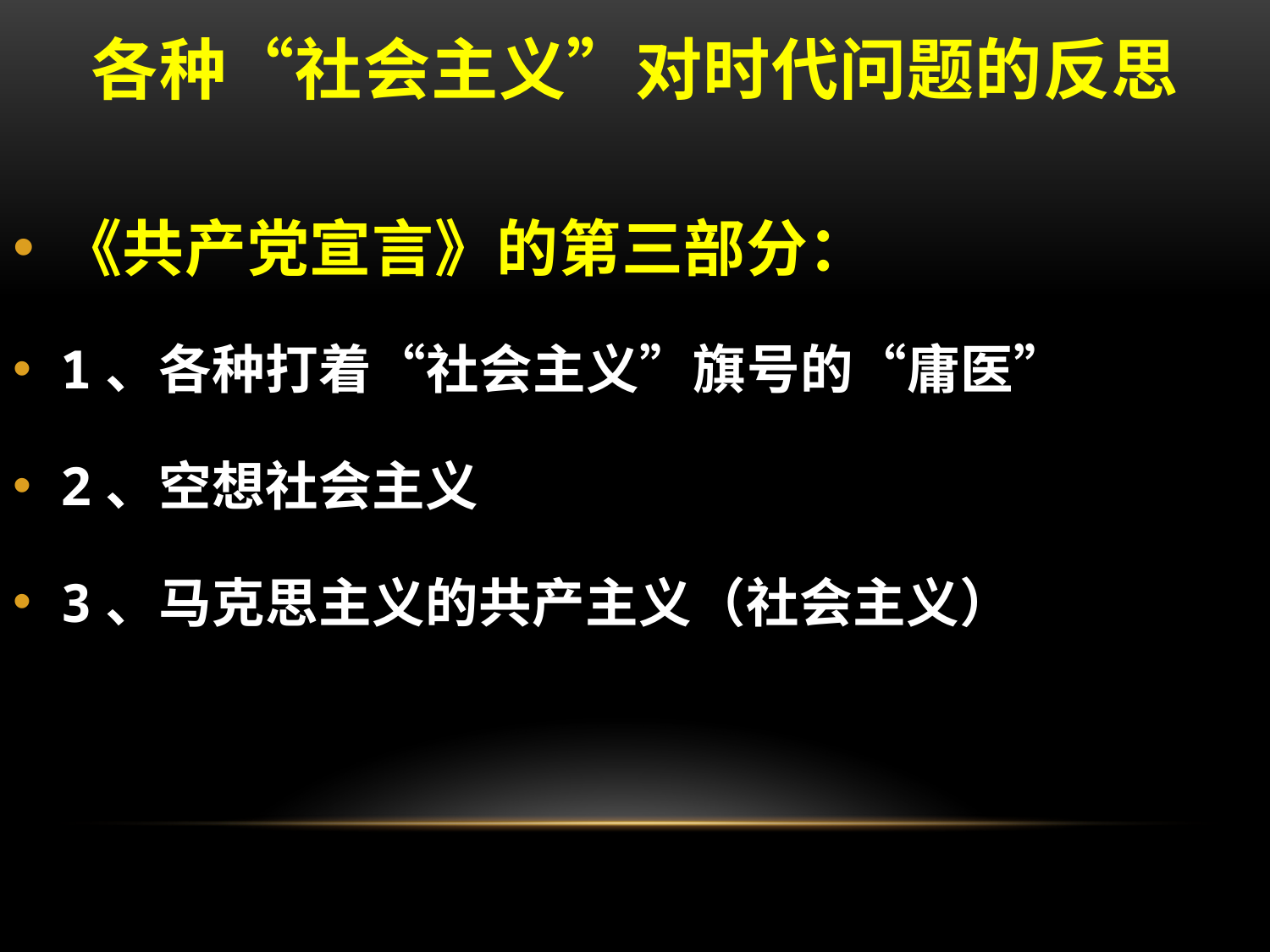

# 各种“社会主义”对时代问题的反思
《共产党宣言》的第三部分：
1、各种打着“社会主义”旗号的“庸医”
2、空想社会主义
3、马克思主义的共产主义（社会主义）